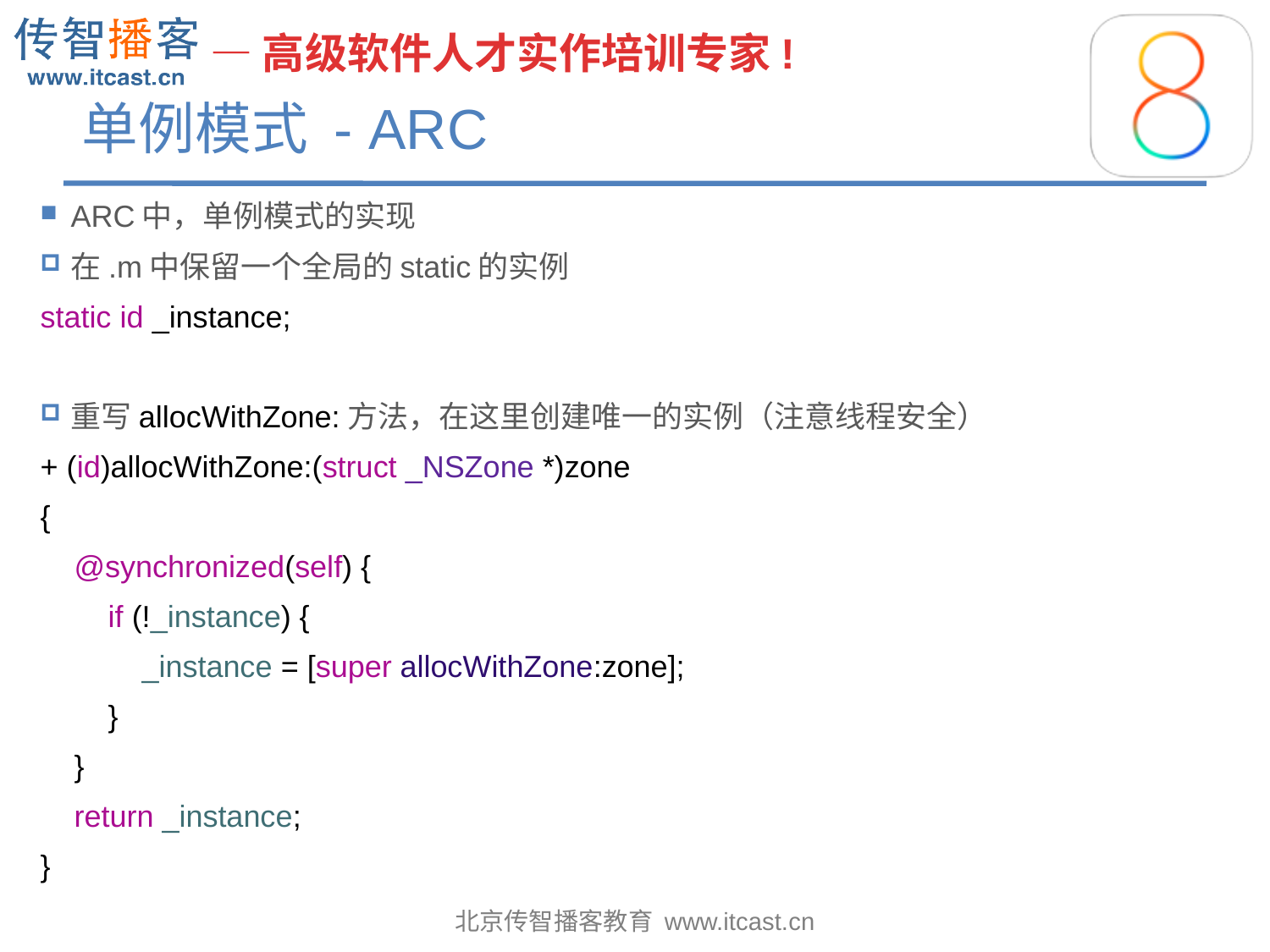

# 单例模式 - ARC
ARC中，单例模式的实现
在.m中保留一个全局的static的实例
static id _instance;

重写allocWithZone:方法，在这里创建唯一的实例（注意线程安全）
+ (id)allocWithZone:(struct _NSZone *)zone
{
    @synchronized(self) {
        if (!_instance) {
            _instance = [super allocWithZone:zone];
        }
    }
    return _instance;
}